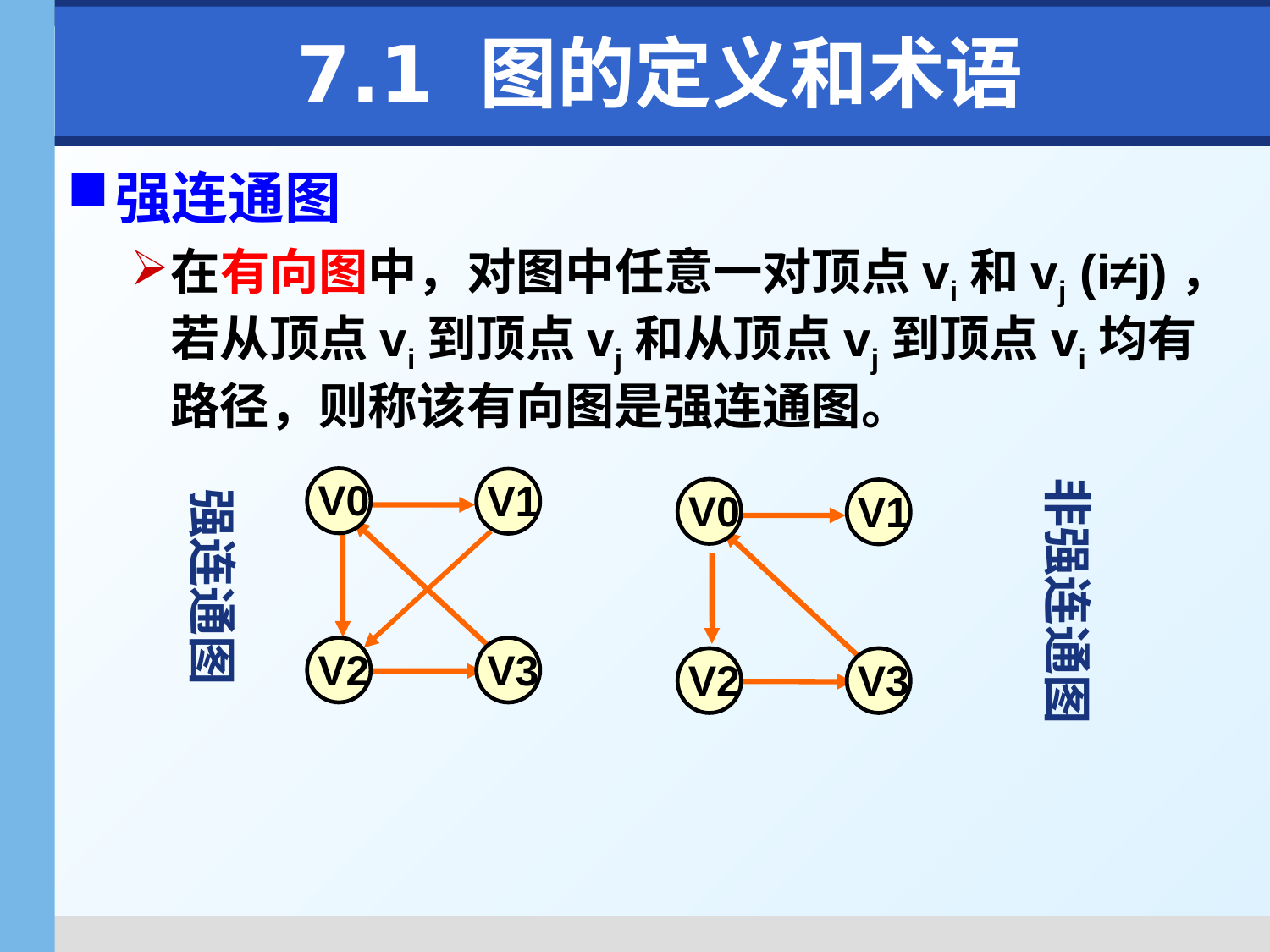

# 7.1 图的定义和术语
强连通图
在有向图中，对图中任意一对顶点vi和vj (i≠j)，若从顶点vi到顶点vj和从顶点vj到顶点vi均有路径，则称该有向图是强连通图。

  非强连通图
  强连通图
 V0

 V1

 V2

 V3

 V0

 V1

 V2

 V3